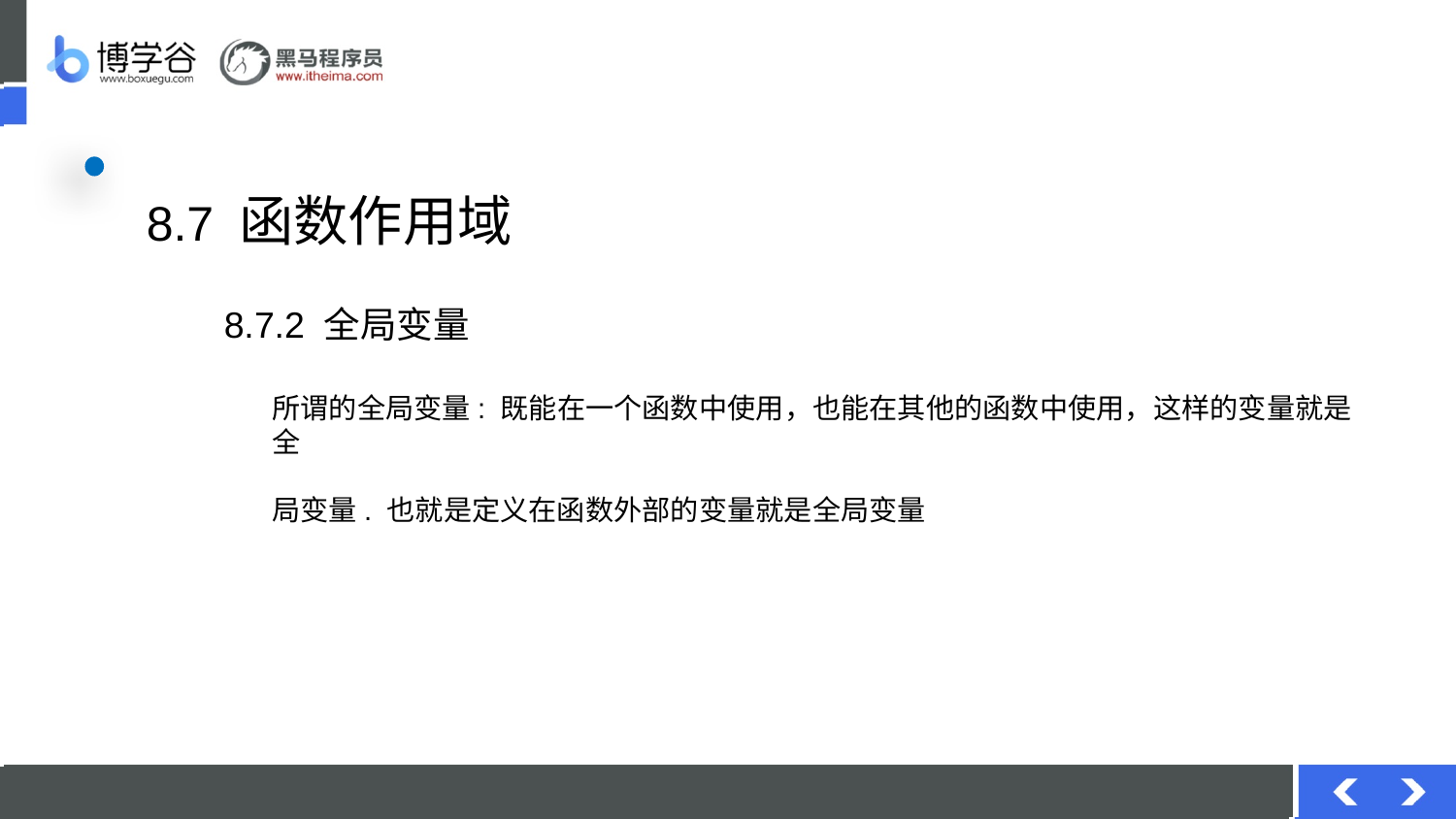

# 8.7 函数作用域
8.7.2 全局变量
所谓的全局变量: 既能在一个函数中使用，也能在其他的函数中使用，这样的变量就是全

局变量. 也就是定义在函数外部的变量就是全局变量